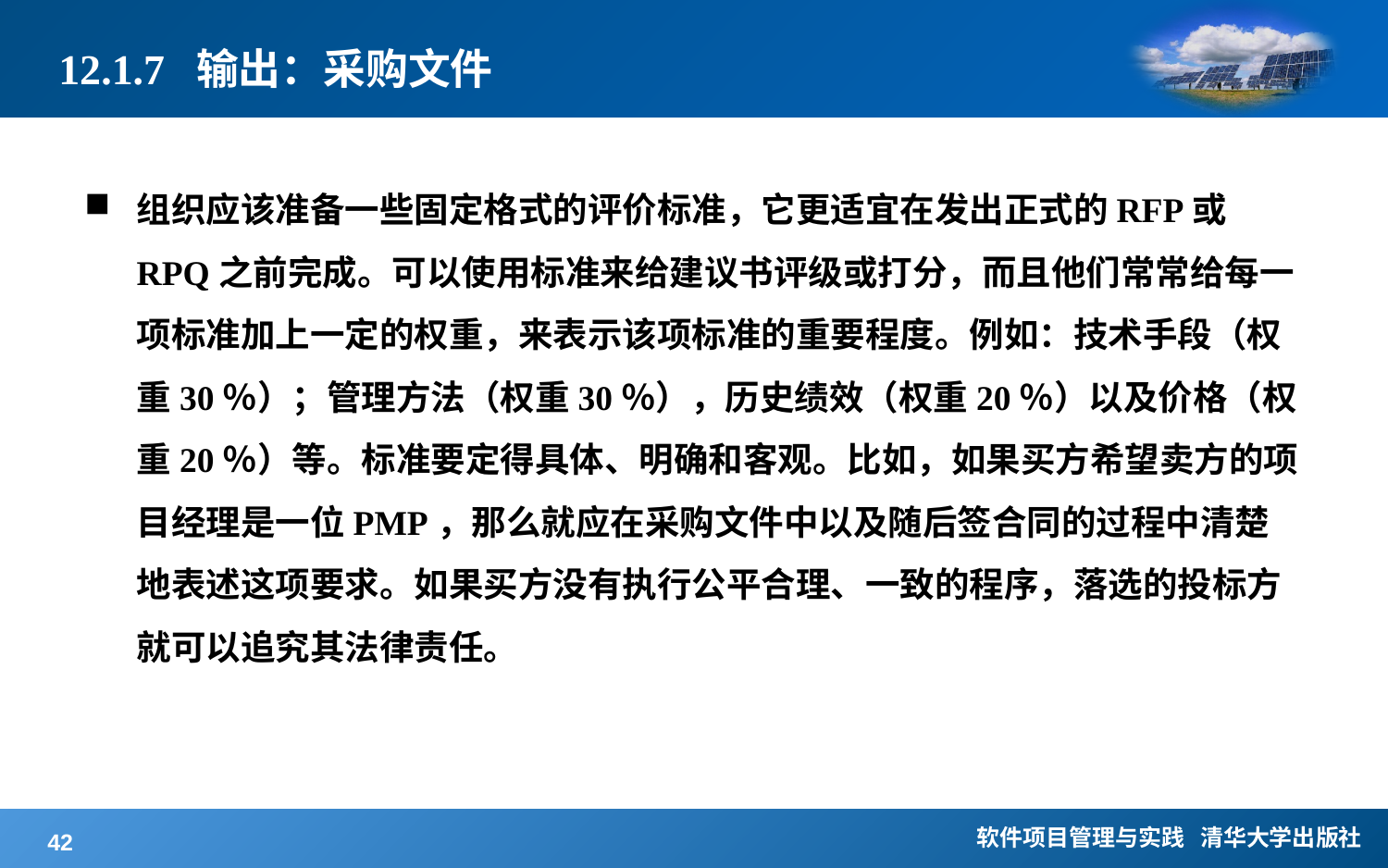

# 12.1.7  输出：采购文件
组织应该准备一些固定格式的评价标准，它更适宜在发出正式的RFP或RPQ之前完成。可以使用标准来给建议书评级或打分，而且他们常常给每一项标准加上一定的权重，来表示该项标准的重要程度。例如：技术手段（权重30％）；管理方法（权重30％），历史绩效（权重20％）以及价格（权重20％）等。标准要定得具体、明确和客观。比如，如果买方希望卖方的项目经理是一位PMP，那么就应在采购文件中以及随后签合同的过程中清楚地表述这项要求。如果买方没有执行公平合理、一致的程序，落选的投标方就可以追究其法律责任。